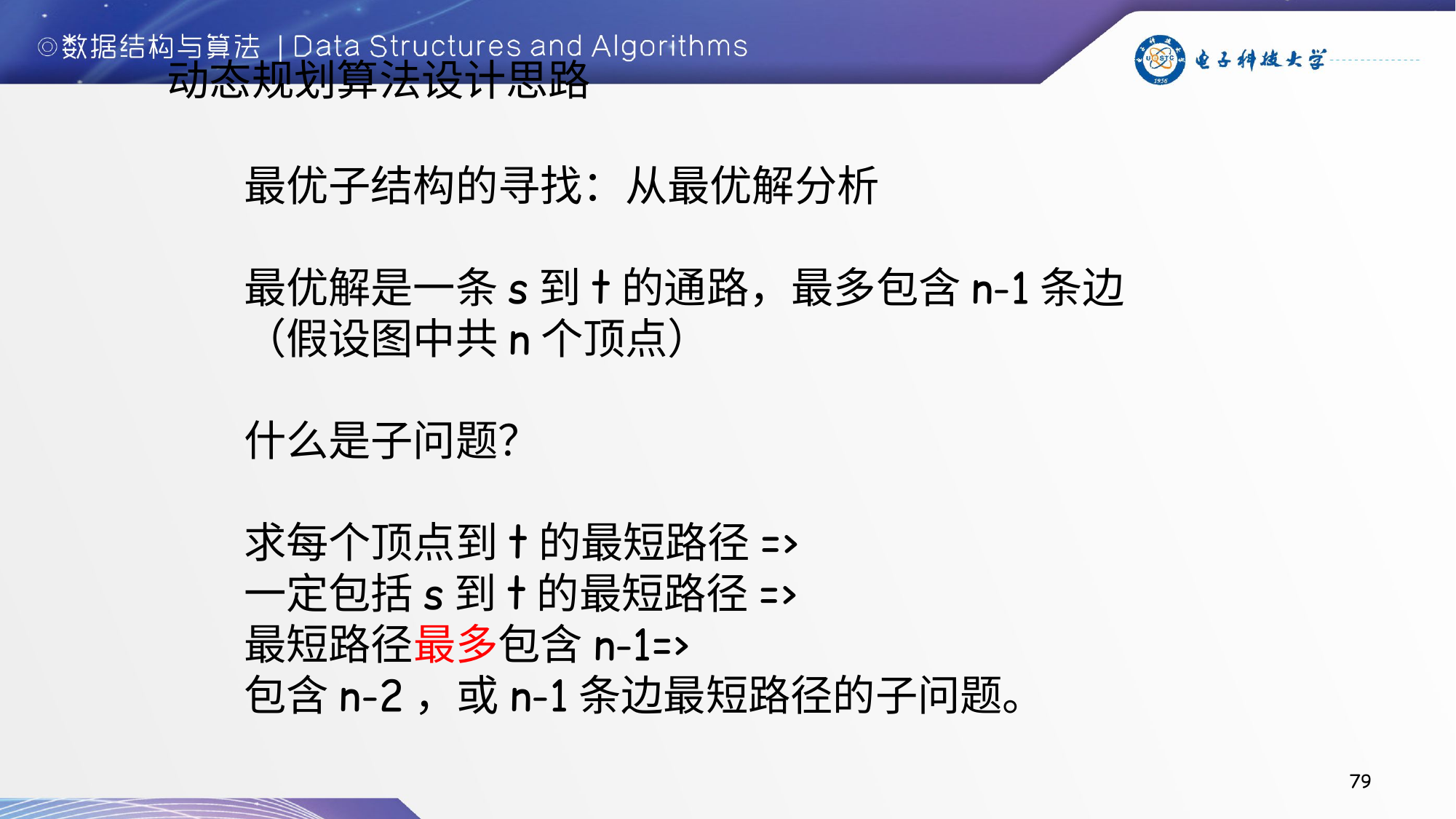

# 动态规划算法设计思路
最优子结构的寻找：从最优解分析

最优解是一条s到t的通路，最多包含n-1条边（假设图中共n个顶点）

什么是子问题？

求每个顶点到t的最短路径=>
一定包括s到t的最短路径=>
最短路径最多包含n-1=>
包含n-2，或n-1条边最短路径的子问题。

79